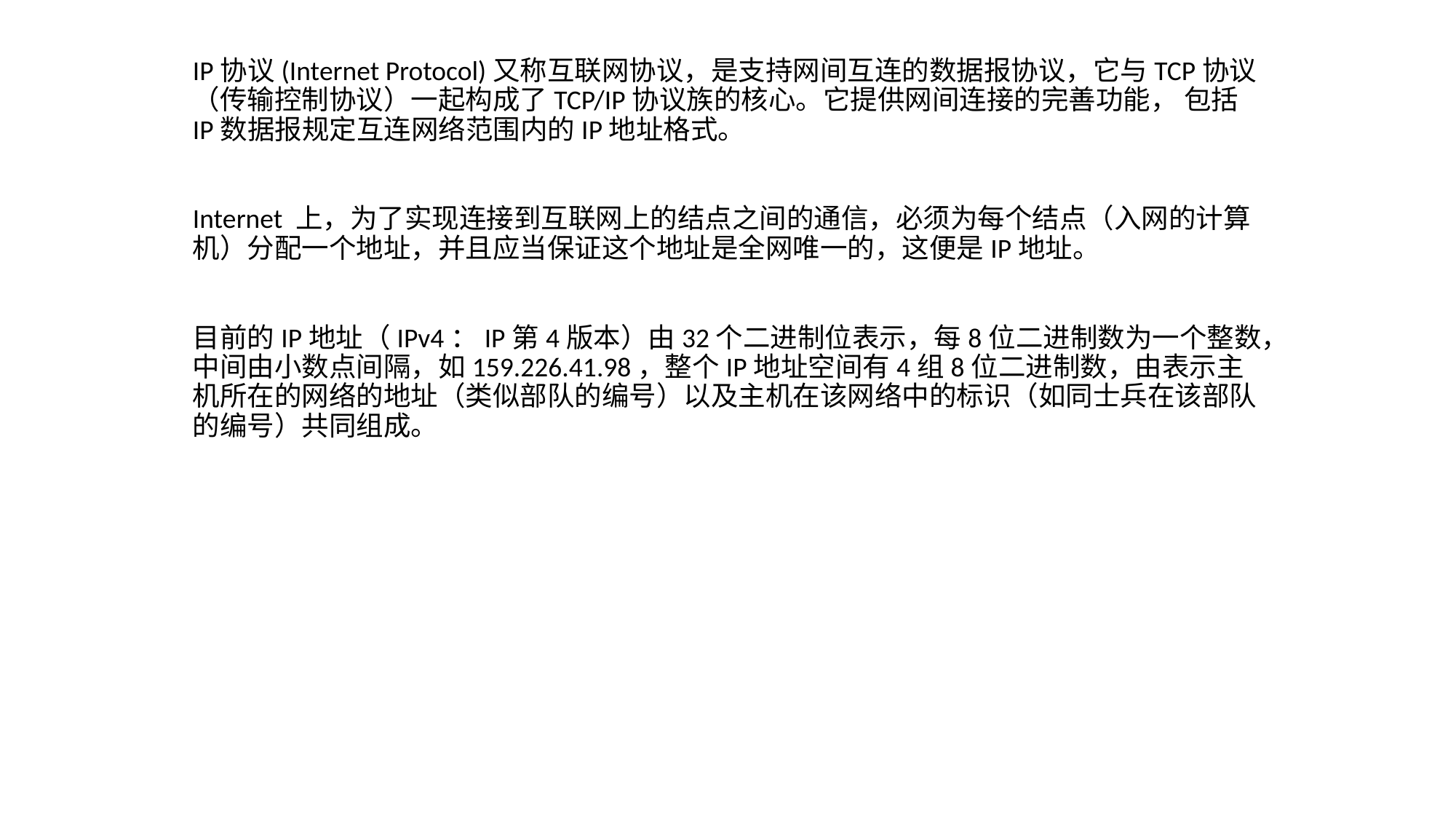

IP协议(Internet Protocol)又称互联网协议，是支持网间互连的数据报协议，它与TCP协议（传输控制协议）一起构成了TCP/IP协议族的核心。它提供网间连接的完善功能， 包括IP数据报规定互连网络范围内的IP地址格式。

Internet 上，为了实现连接到互联网上的结点之间的通信，必须为每个结点（入网的计算机）分配一个地址，并且应当保证这个地址是全网唯一的，这便是IP地址。

目前的IP地址（IPv4：IP第4版本）由32个二进制位表示，每8位二进制数为一个整数，中间由小数点间隔，如159.226.41.98，整个IP地址空间有4组8位二进制数，由表示主机所在的网络的地址（类似部队的编号）以及主机在该网络中的标识（如同士兵在该部队的编号）共同组成。